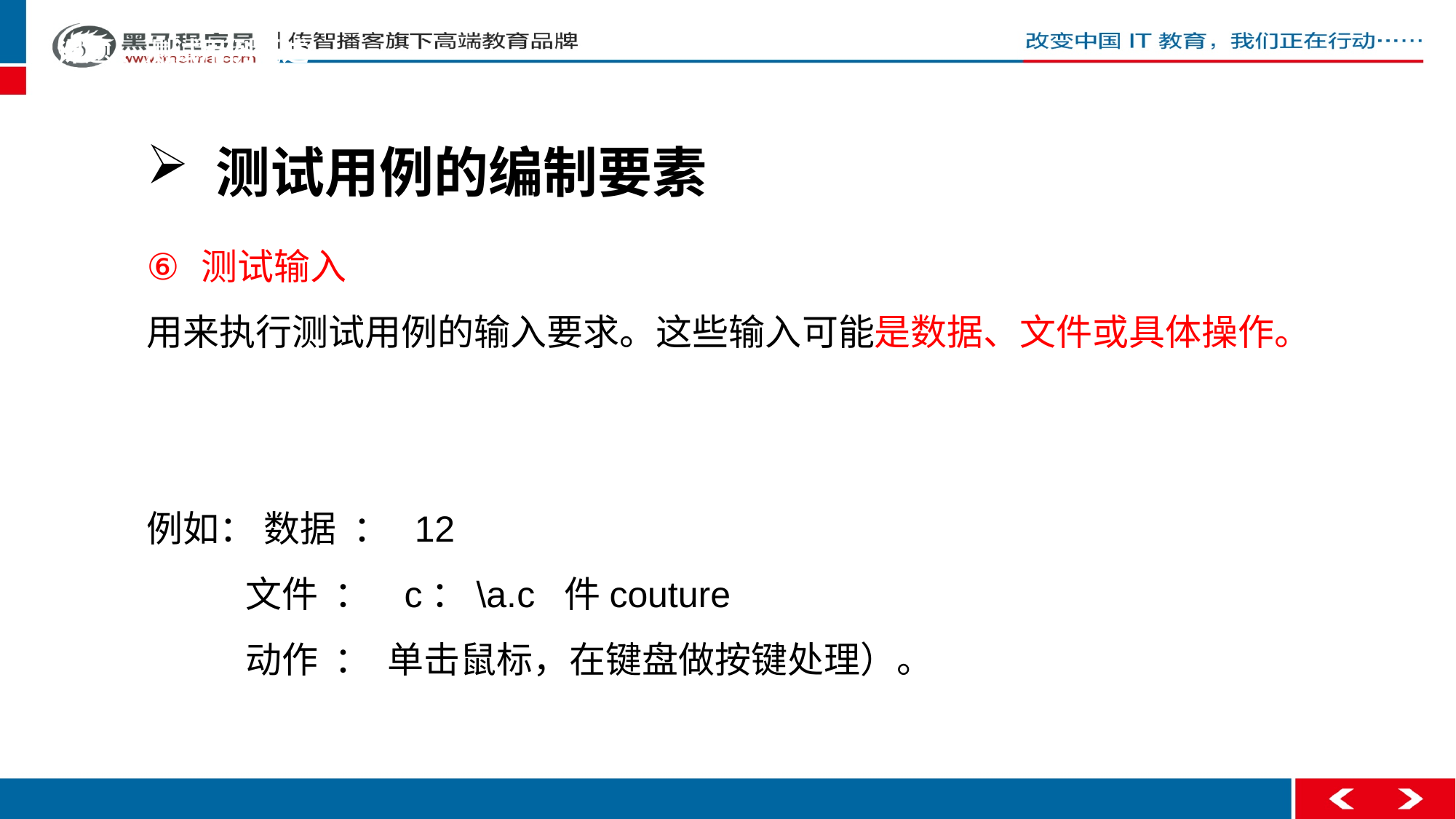

课题 、测试用例概述
 测试用例的编制要素
测试输入
用来执行测试用例的输入要求。这些输入可能是数据、文件或具体操作。

例如： 数据  ：  12
           文件  ：   c：\a.c  件couture
           动作  ：  单击鼠标，在键盘做按键处理）。